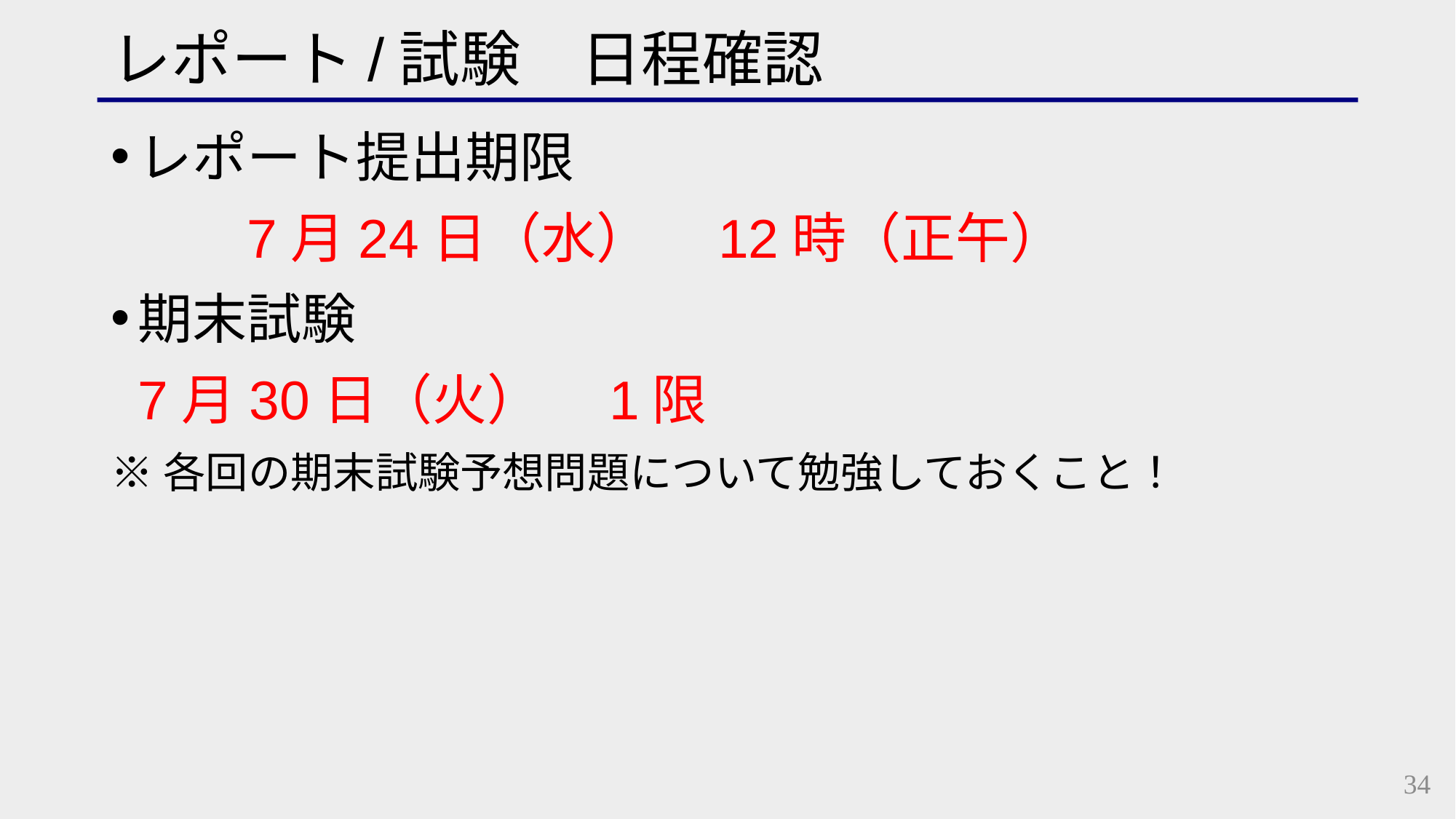

# レポート/試験　日程確認
レポート提出期限
		7月24日（水）　12時（正午）
期末試験
	7月30日（火）　1限
※各回の期末試験予想問題について勉強しておくこと！

34